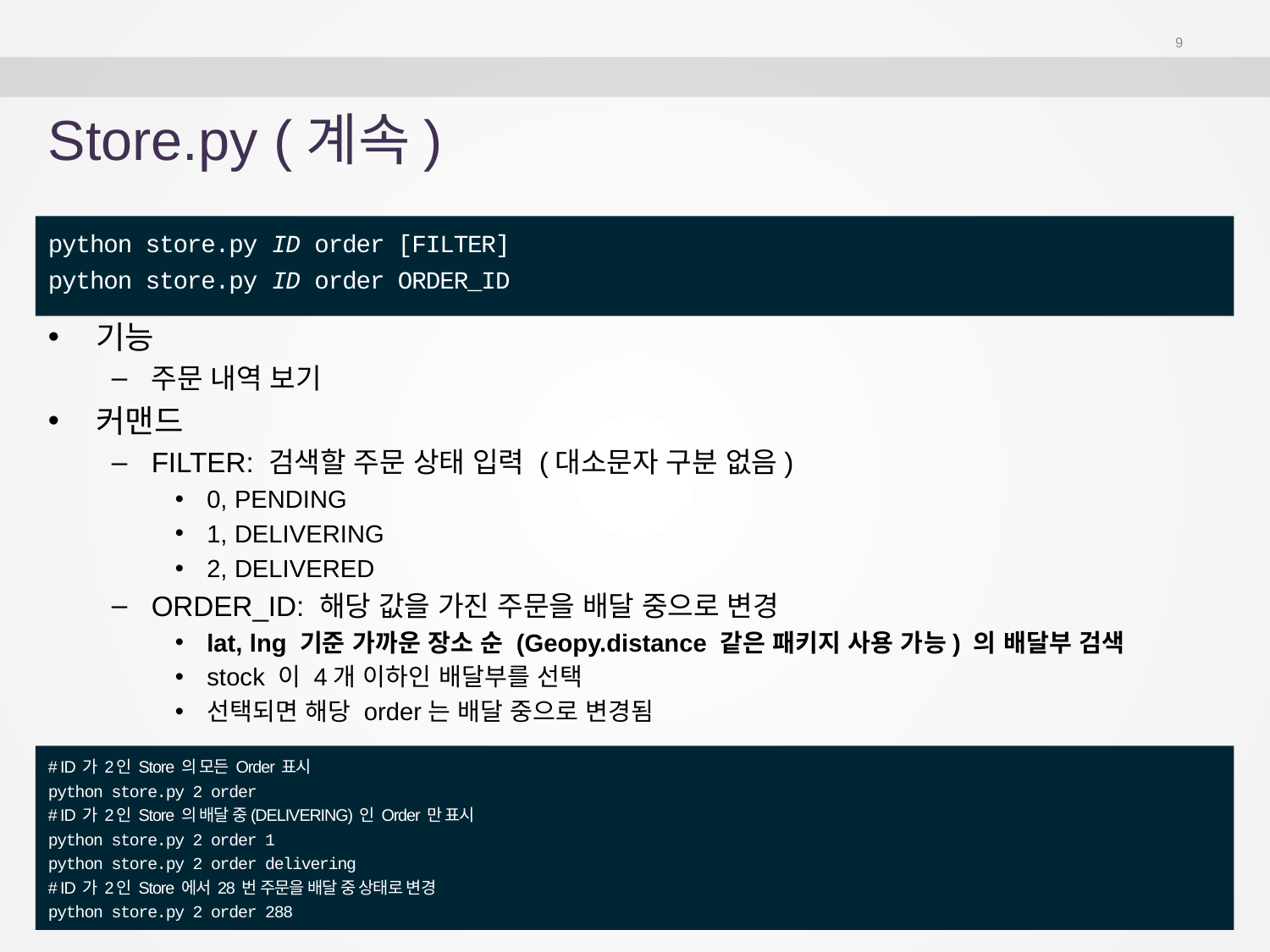

9
# Store.py (계속)
python store.py ID order [FILTER]
python store.py ID order ORDER_ID

기능
주문 내역 보기
커맨드
FILTER: 검색할 주문 상태 입력 (대소문자 구분 없음)
0, PENDING
1, DELIVERING
2, DELIVERED
ORDER_ID: 해당 값을 가진 주문을 배달 중으로 변경
lat, lng 기준 가까운 장소 순 (Geopy.distance 같은 패키지 사용 가능) 의 배달부 검색
stock 이 4개 이하인 배달부를 선택
선택되면 해당 order는 배달 중으로 변경됨
# ID 가 2인 Store 의 모든 Order 표시
python store.py 2 order
# ID 가 2인 Store 의 배달 중(DELIVERING) 인 Order 만 표시
python store.py 2 order 1
python store.py 2 order delivering
# ID 가 2인 Store 에서 28 번 주문을 배달 중 상태로 변경
python store.py 2 order 288